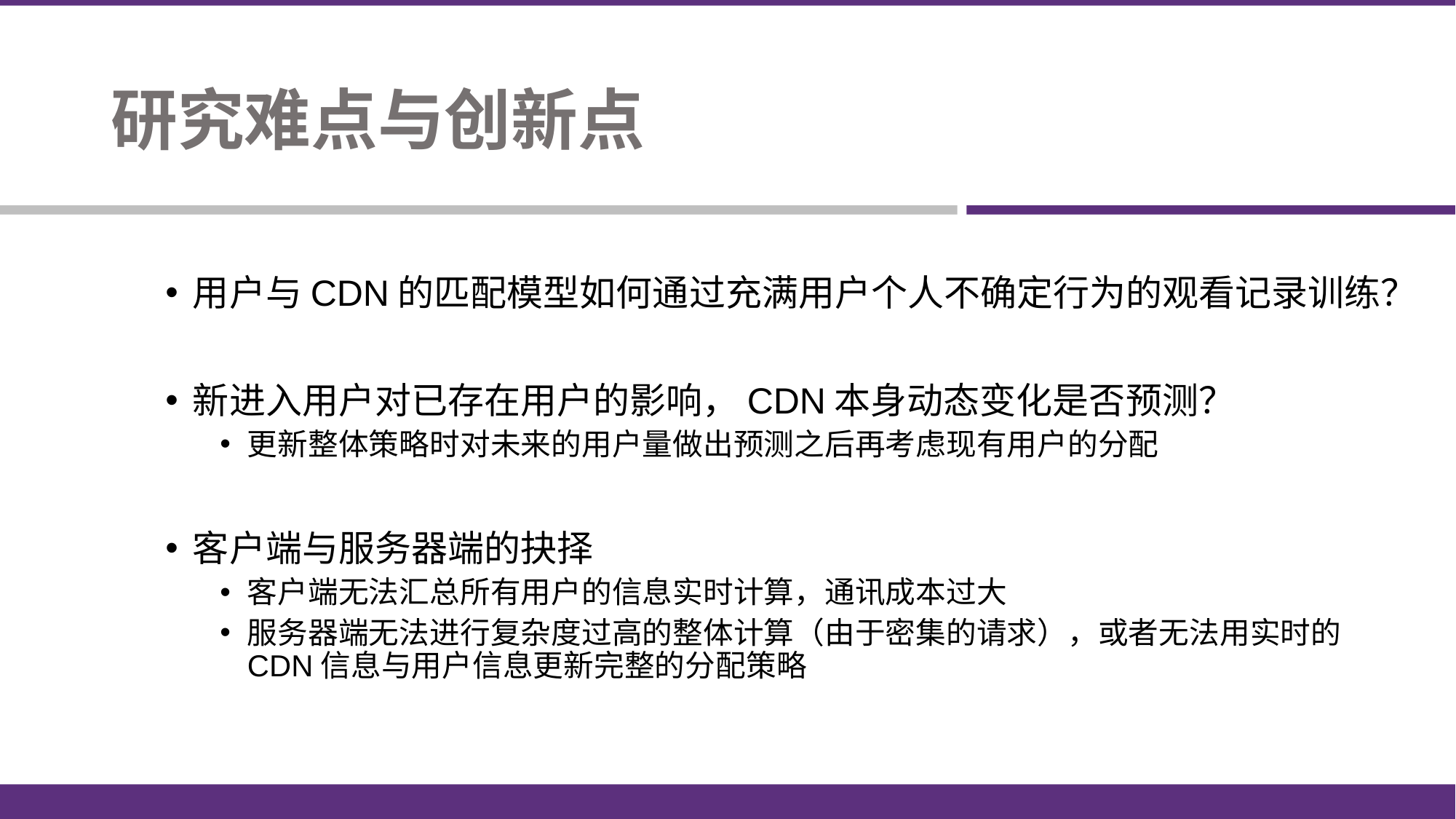

# 研究难点与创新点

用户与CDN的匹配模型如何通过充满用户个人不确定行为的观看记录训练？

新进入用户对已存在用户的影响，CDN本身动态变化是否预测？
更新整体策略时对未来的用户量做出预测之后再考虑现有用户的分配

客户端与服务器端的抉择
客户端无法汇总所有用户的信息实时计算，通讯成本过大
服务器端无法进行复杂度过高的整体计算（由于密集的请求），或者无法用实时的CDN信息与用户信息更新完整的分配策略